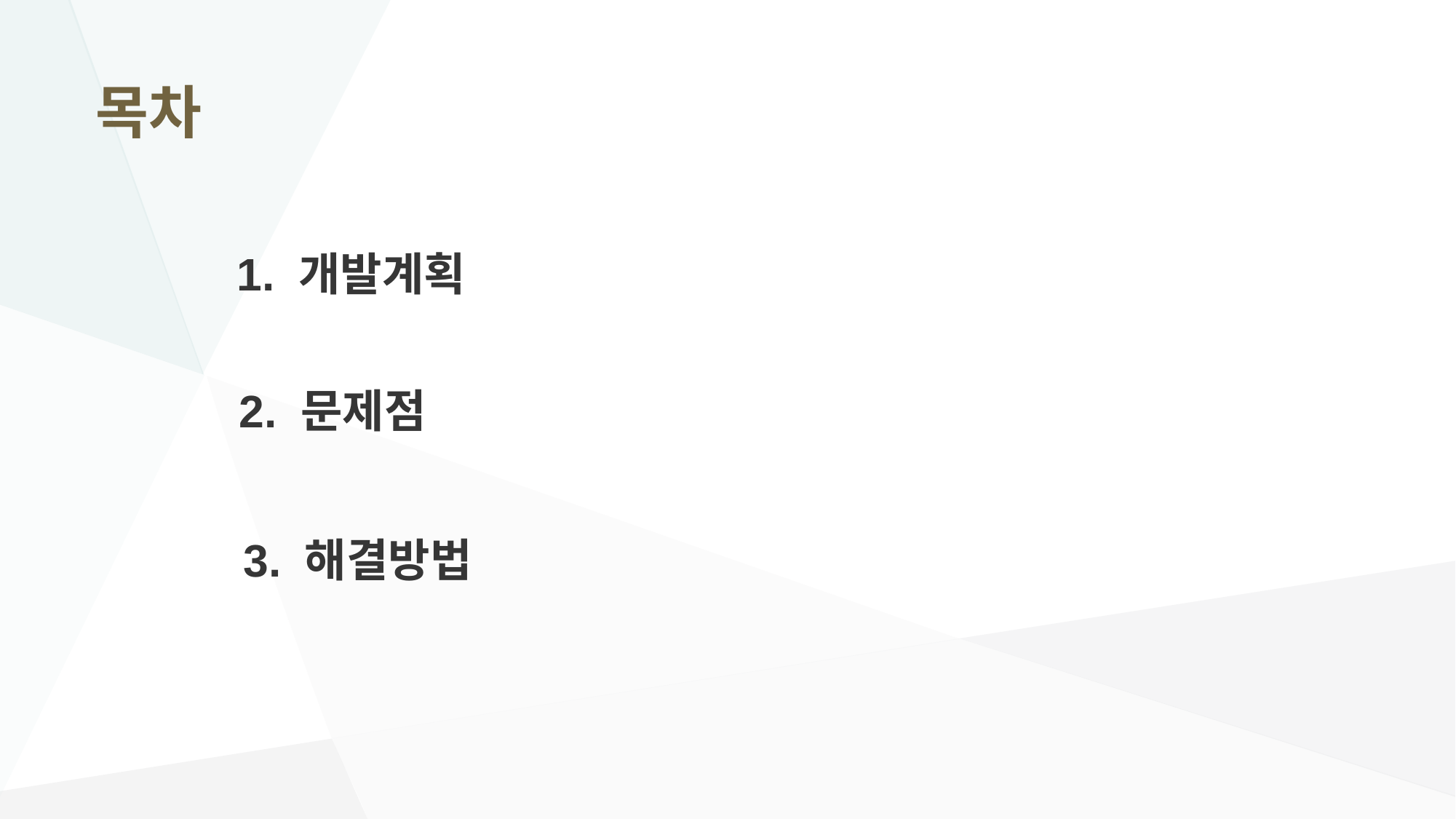

# 목차
1. 개발계획
2. 문제점
3. 해결방법